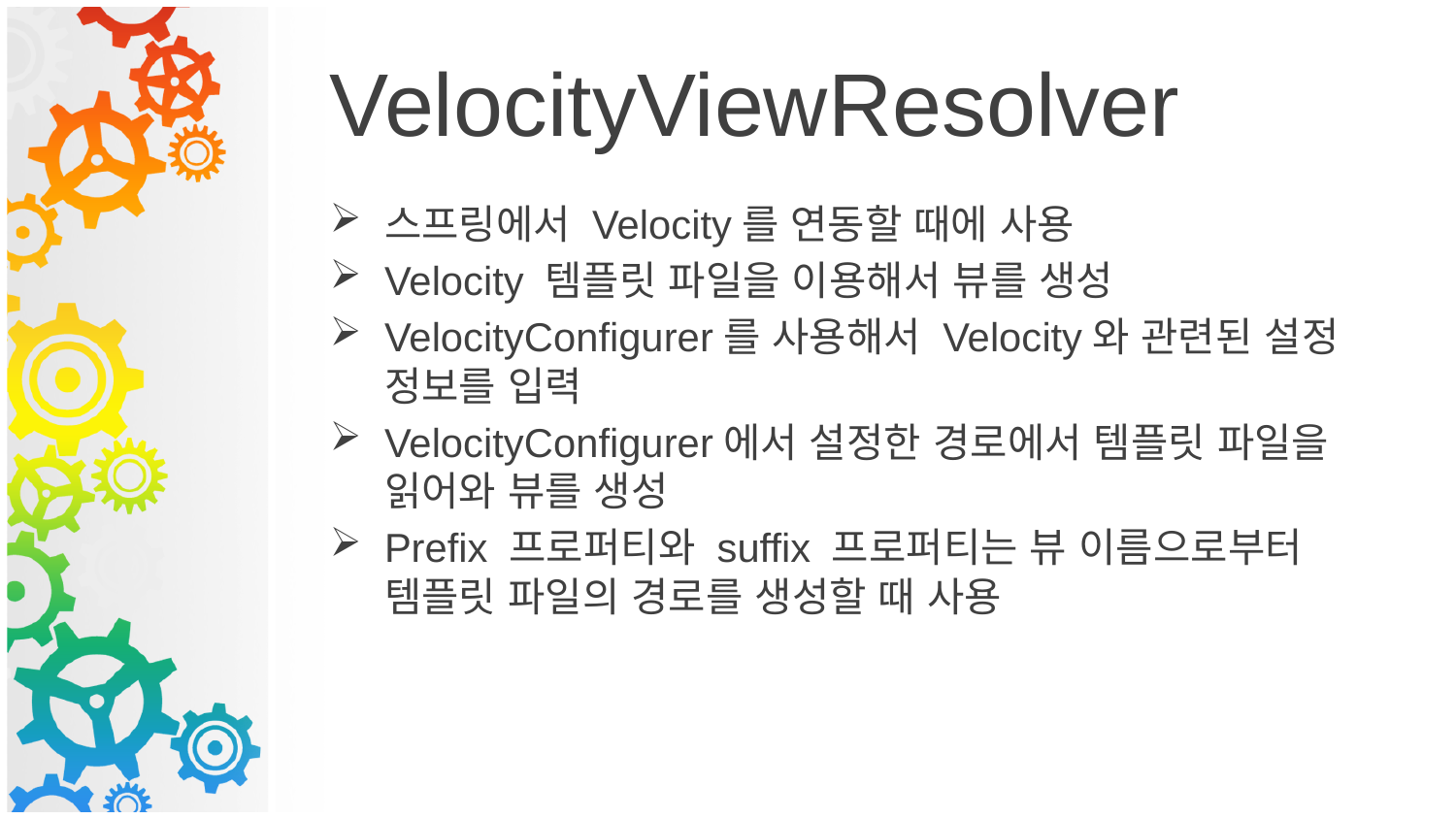

# VelocityViewResolver
스프링에서 Velocity를 연동할 때에 사용
Velocity 템플릿 파일을 이용해서 뷰를 생성
VelocityConfigurer를 사용해서 Velocity와 관련된 설정 정보를 입력
VelocityConfigurer에서 설정한 경로에서 템플릿 파일을 읽어와 뷰를 생성
Prefix 프로퍼티와 suffix 프로퍼티는 뷰 이름으로부터 템플릿 파일의 경로를 생성할 때 사용